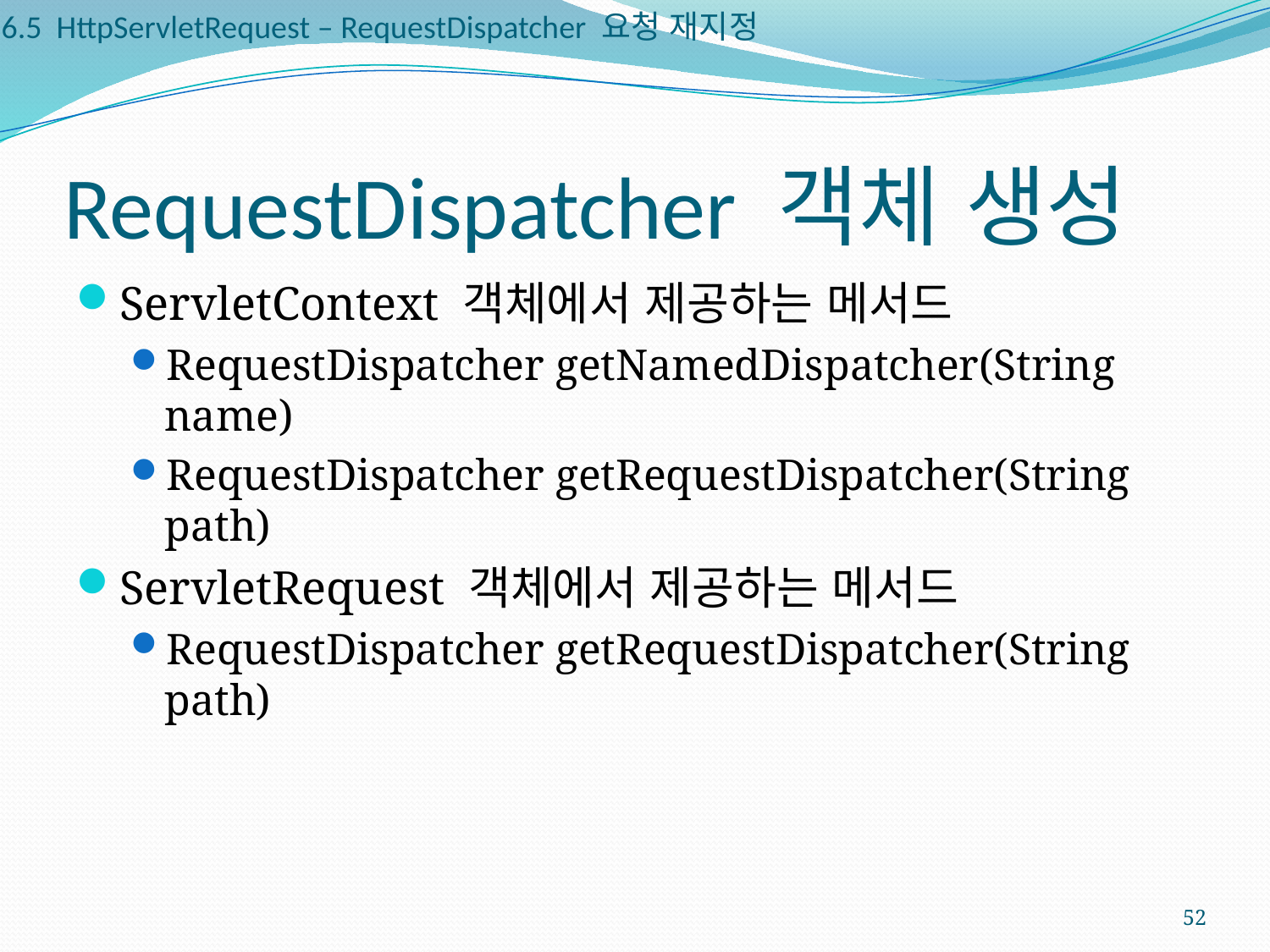

6.5  HttpServletRequest – RequestDispatcher 요청 재지정
# RequestDispatcher 객체 생성
ServletContext 객체에서 제공하는 메서드
RequestDispatcher getNamedDispatcher(String name)
RequestDispatcher getRequestDispatcher(String path)
ServletRequest 객체에서 제공하는 메서드
RequestDispatcher getRequestDispatcher(String path)
52